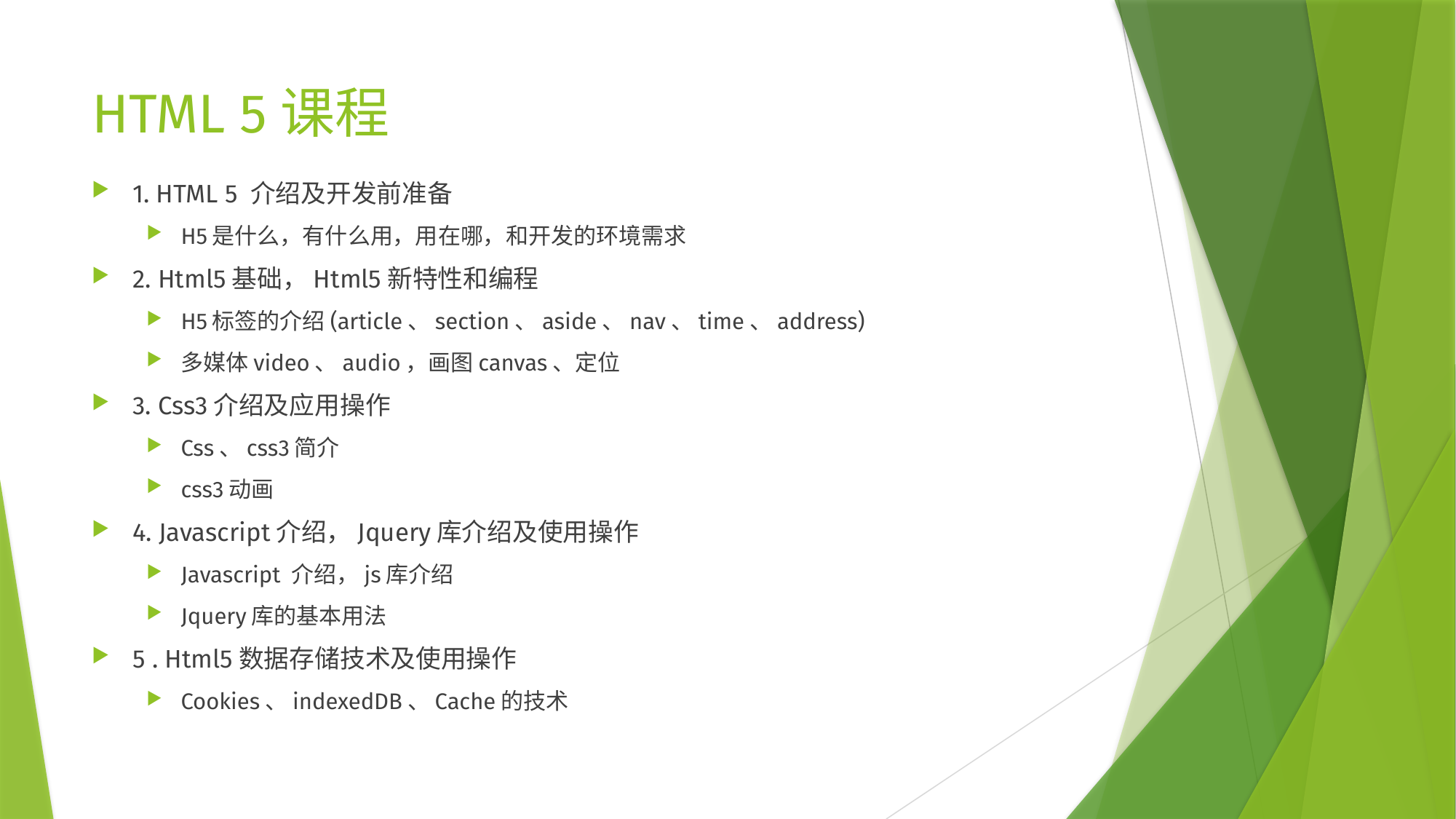

# HTML 5课程
1. HTML 5 介绍及开发前准备
H5是什么，有什么用，用在哪，和开发的环境需求
2. Html5基础，Html5新特性和编程
H5标签的介绍(article、section、aside、nav、time、address)
多媒体video、audio，画图canvas、定位
3. Css3介绍及应用操作
Css、css3简介
css3动画
4. Javascript介绍，Jquery库介绍及使用操作
Javascript 介绍，js库介绍
Jquery库的基本用法
5 . Html5数据存储技术及使用操作
Cookies、indexedDB、Cache的技术